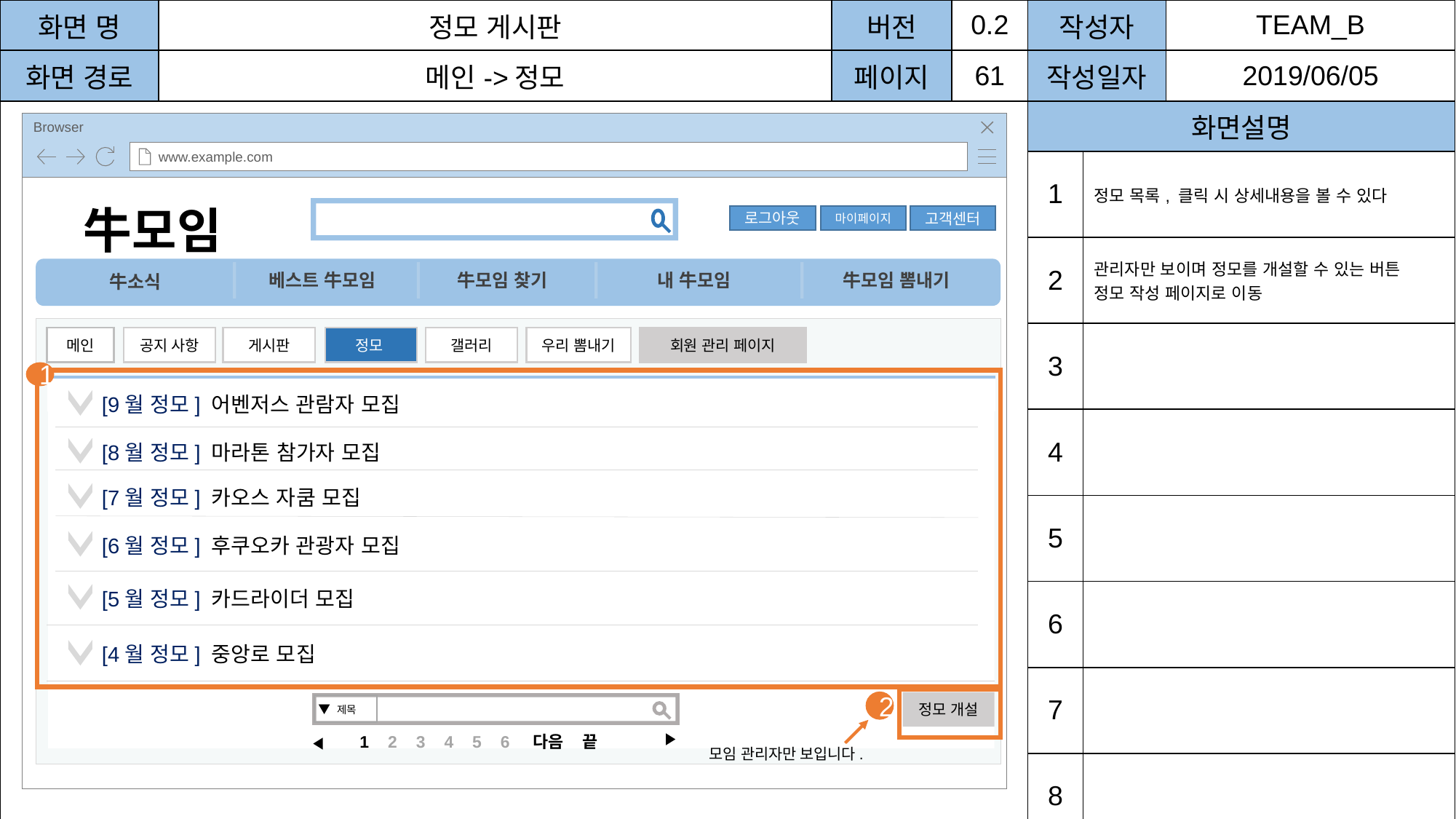

| 화면 명 | 정모 게시판 | 버전 | 0.2 | 작성자 |  | TEAM\_B |
| --- | --- | --- | --- | --- | --- | --- |
| 화면 경로 | 메인->정모 | 페이지 | 61 | 작성일자 |  | 2019/06/05 |
|  |  |  |  | 화면설명 |  |  |
|  |  |  |  | 1 | 정모 목록, 클릭 시 상세내용을 볼 수 있다 |  |
|  |  |  |  | 2 | 관리자만 보이며 정모를 개설할 수 있는 버튼 정모 작성 페이지로 이동 |  |
|  |  |  |  | 3 |  |  |
|  |  |  |  | 4 |  |  |
|  |  |  |  | 5 |  |  |
|  |  |  |  | 6 |  |  |
|  |  |  |  | 7 |  |  |
|  |  |  |  | 8 |  |  |
Browser

www.example.com

牛모임

로그아웃
마이페이지
고객센터

베스트 牛모임
牛모임 찾기
내 牛모임
牛모임 뽐내기
牛소식

메인
공지 사항
게시판
정모
갤러리
우리 뽐내기
회원 관리 페이지
1

[9월 정모] 어벤저스 관람자 모집

[8월 정모] 마라톤 참가자 모집

[7월 정모] 카오스 자쿰 모집

[6월 정모] 후쿠오카 관광자 모집

[5월 정모] 카드라이더 모집

[4월 정모] 중앙로 모집

2
정모 개설

▼ 제목
▶
1    2    3    4    5    6    다음    끝
◀
모임 관리자만 보입니다.